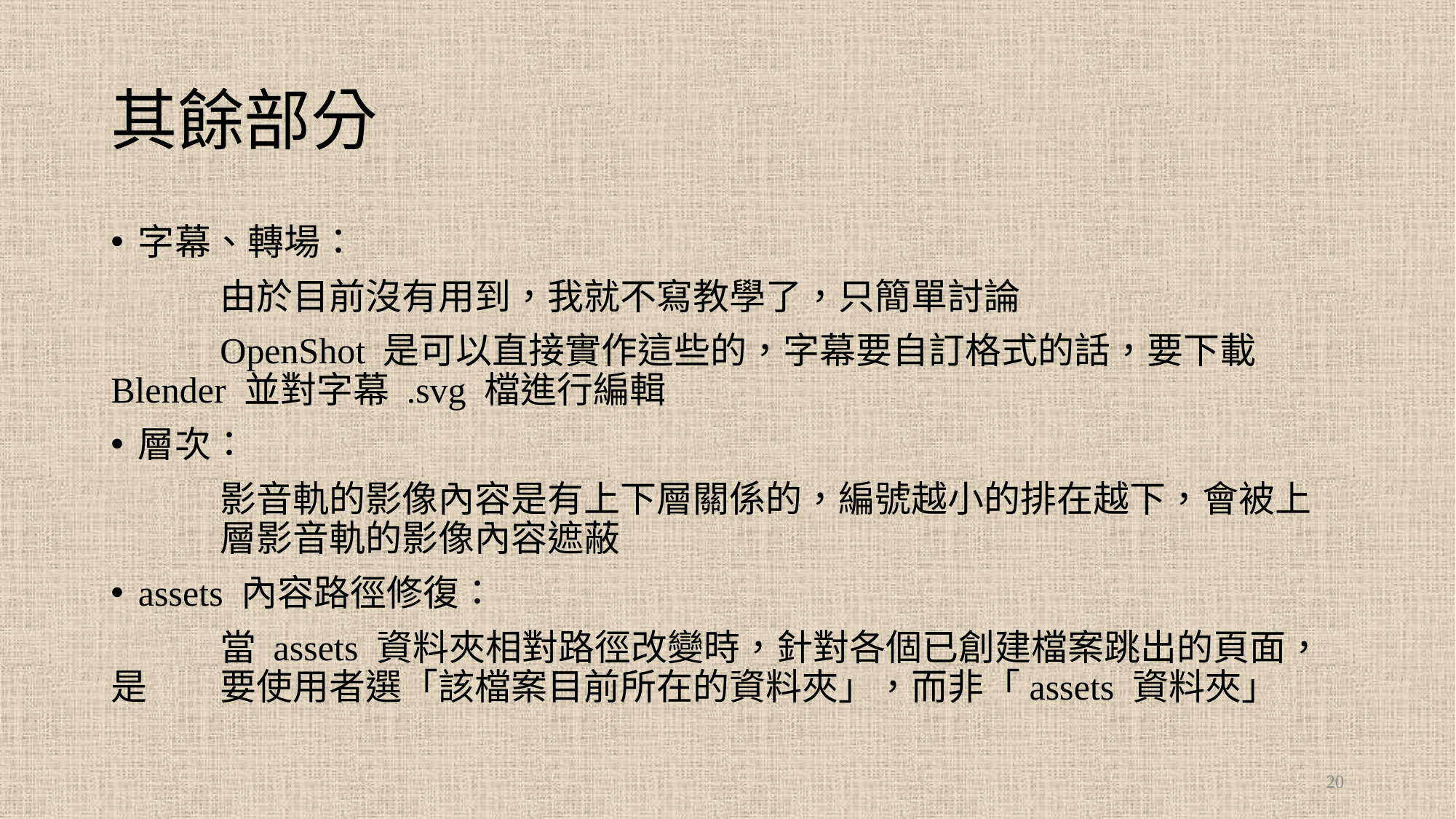

# 其餘部分
字幕、轉場：
	由於目前沒有用到，我就不寫教學了，只簡單討論
	OpenShot 是可以直接實作這些的，字幕要自訂格式的話，要下載 	Blender 並對字幕 .svg 檔進行編輯
層次：
	影音軌的影像內容是有上下層關係的，編號越小的排在越下，會被上	層影音軌的影像內容遮蔽
assets 內容路徑修復：
	當 assets 資料夾相對路徑改變時，針對各個已創建檔案跳出的頁面，是	要使用者選「該檔案目前所在的資料夾」，而非「assets 資料夾」
20